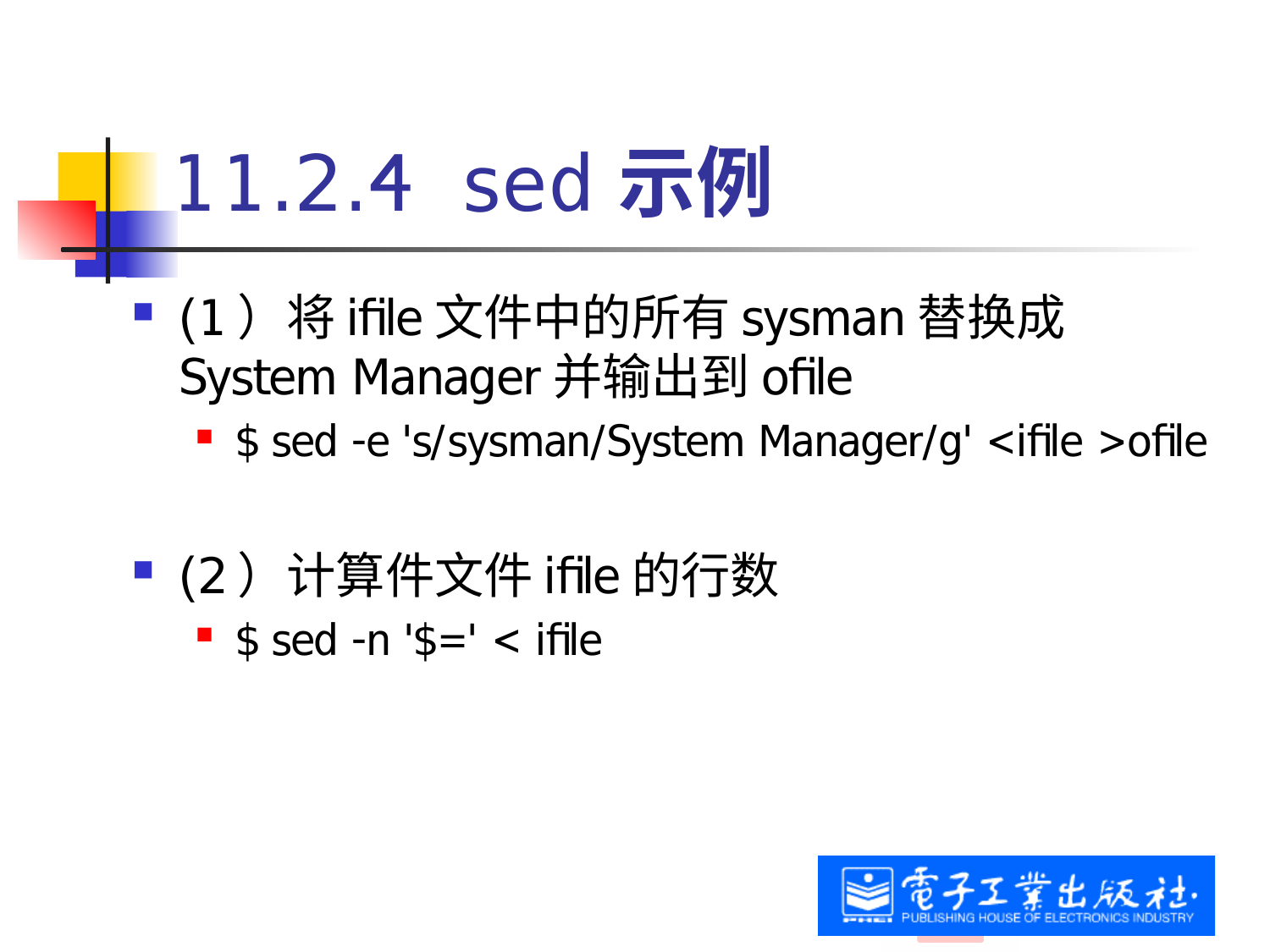

# 11.2.4  sed示例
(1）将ifile文件中的所有sysman替换成System Manager并输出到ofile
$ sed -e 's/sysman/System Manager/g' <ifile >ofile

(2）计算件文件ifile的行数
$ sed -n '$=' < ifile